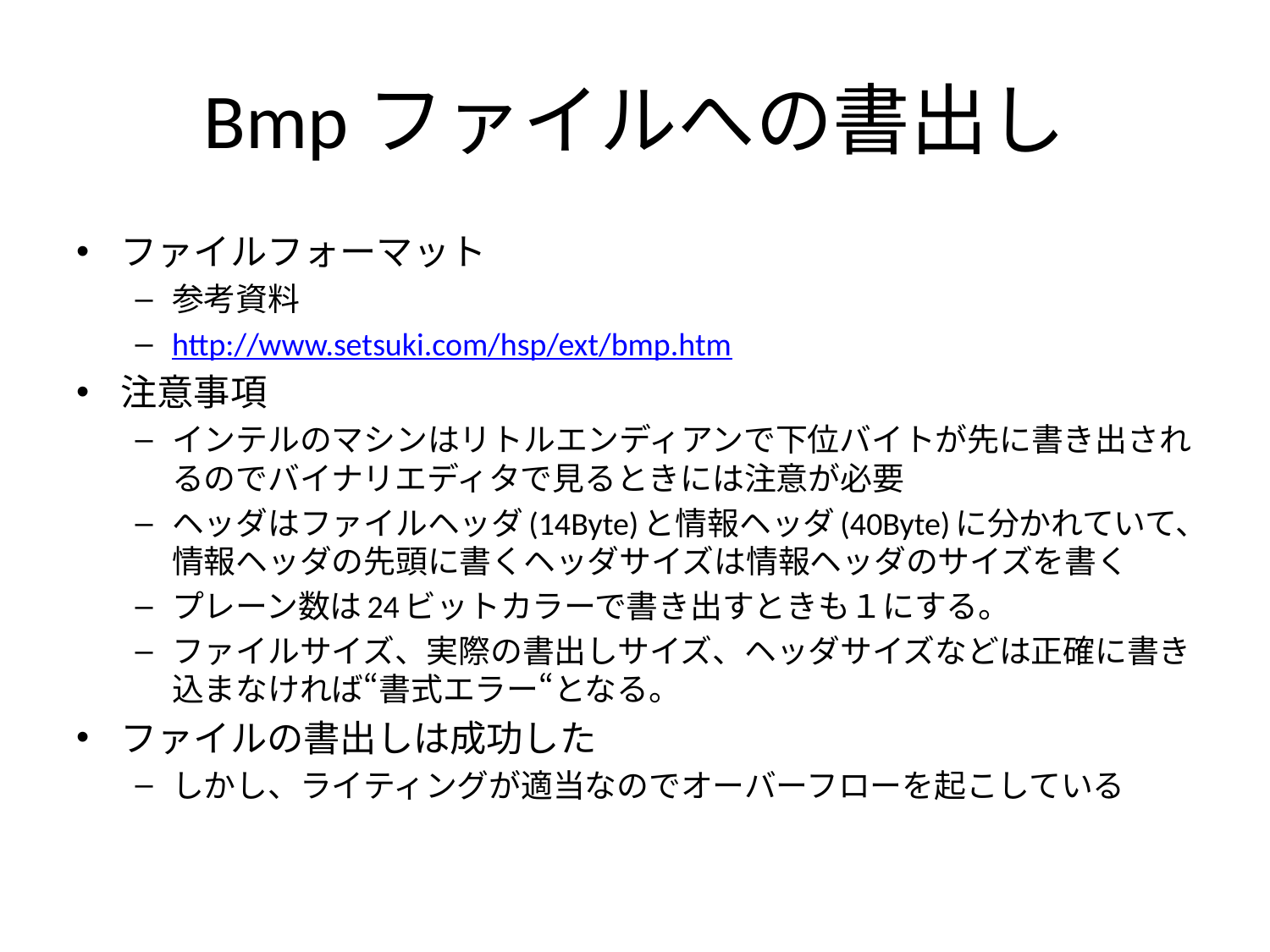

# Bmpファイルへの書出し
ファイルフォーマット
参考資料
http://www.setsuki.com/hsp/ext/bmp.htm
注意事項
インテルのマシンはリトルエンディアンで下位バイトが先に書き出されるのでバイナリエディタで見るときには注意が必要
ヘッダはファイルヘッダ(14Byte)と情報ヘッダ(40Byte)に分かれていて、情報ヘッダの先頭に書くヘッダサイズは情報ヘッダのサイズを書く
プレーン数は24ビットカラーで書き出すときも１にする。
ファイルサイズ、実際の書出しサイズ、ヘッダサイズなどは正確に書き込まなければ“書式エラー“となる。
ファイルの書出しは成功した
しかし、ライティングが適当なのでオーバーフローを起こしている